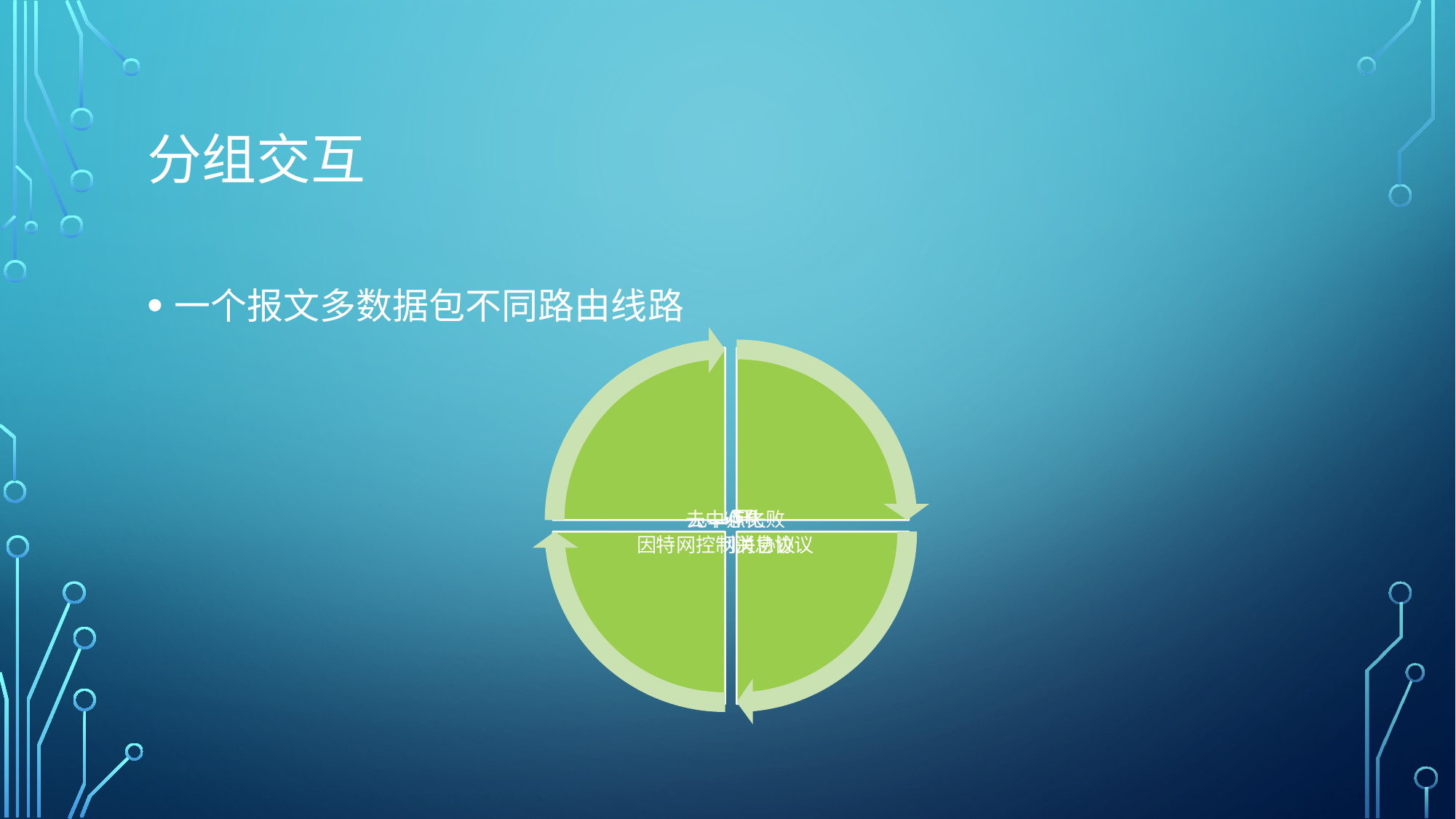

# 分组交互
一个报文多数据包不同路由线路
无单点失败
BGP
边界网关协议
ICMP
因特网控制消息协议
去中心化